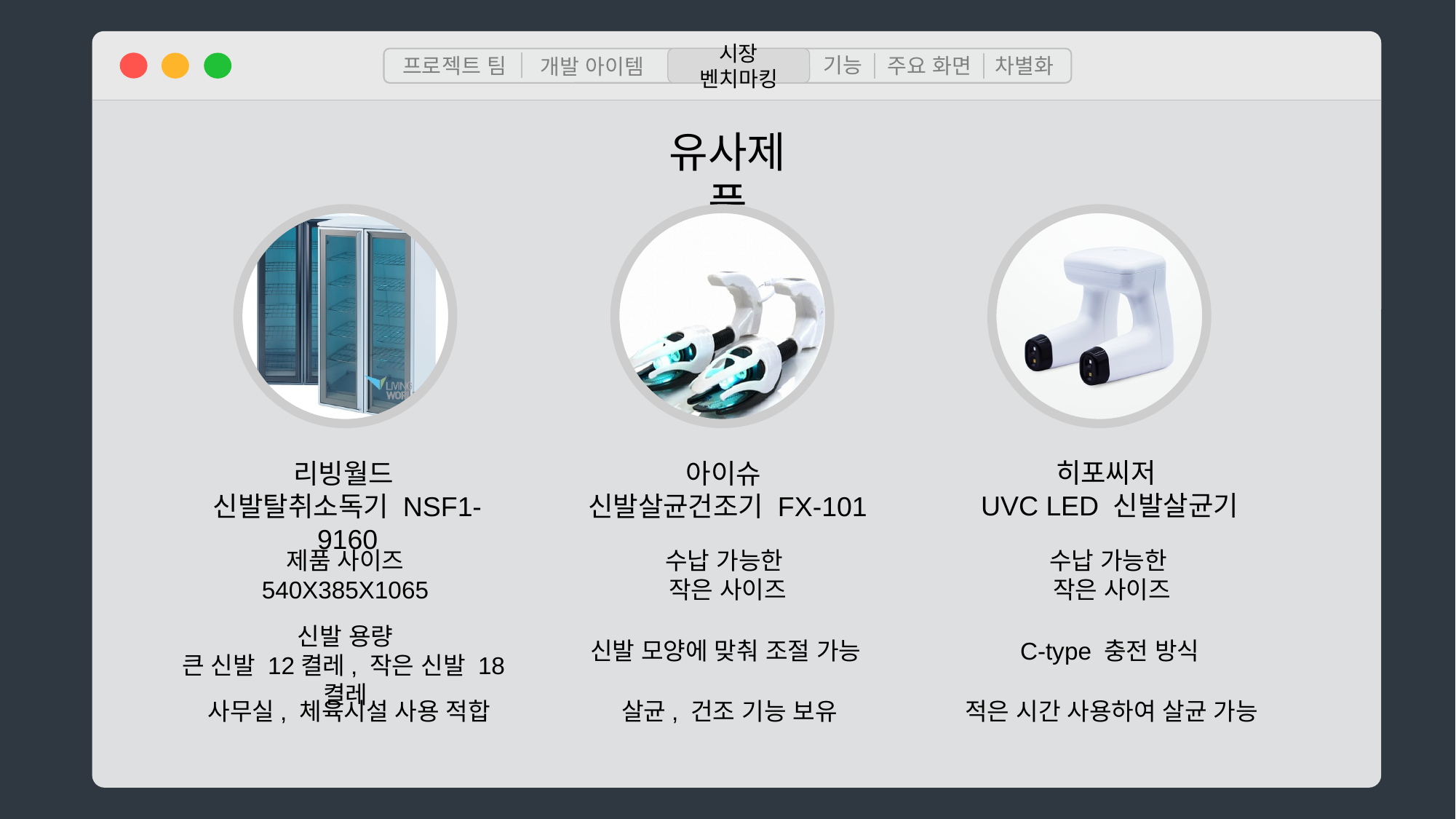

기능
차별화
주요 화면
프로젝트 팀

시장 벤치마킹
개발 아이템
유사제품

리빙월드
신발탈취소독기 NSF1-9160
제품 사이즈
540X385X1065
신발 용량
큰 신발 12켤레, 작은 신발 18켤레
사무실, 체육시설 사용 적합

아이슈
신발살균건조기 FX-101
수납 가능한
작은 사이즈
신발 모양에 맞춰 조절 가능
살균, 건조 기능 보유

히포씨저
UVC LED 신발살균기
수납 가능한
작은 사이즈
C-type 충전 방식
적은 시간 사용하여 살균 가능